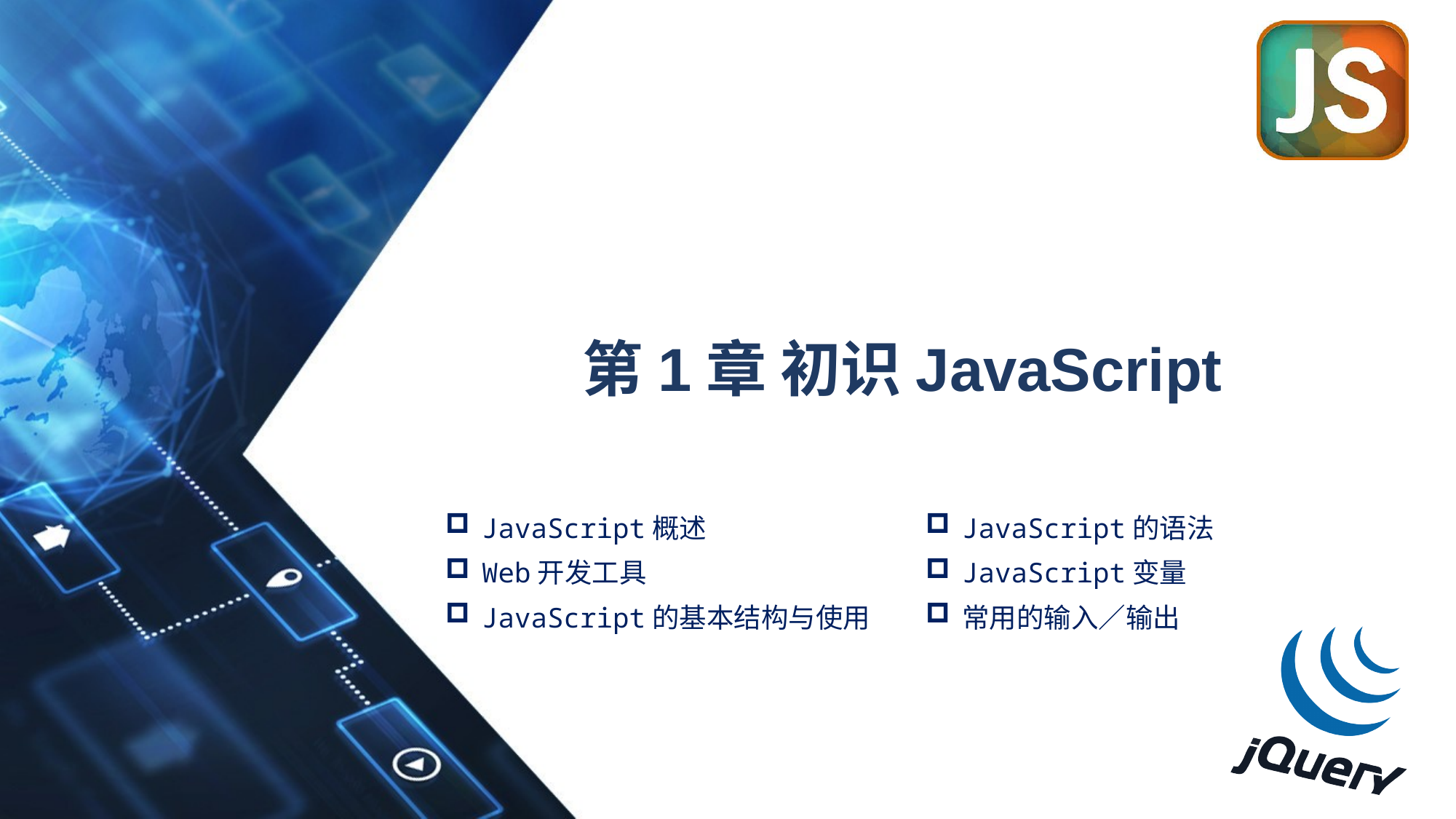

# 第1章 初识JavaScript
JavaScript概述
Web开发工具
JavaScript的基本结构与使用
JavaScript的语法
JavaScript变量
常用的输入／输出